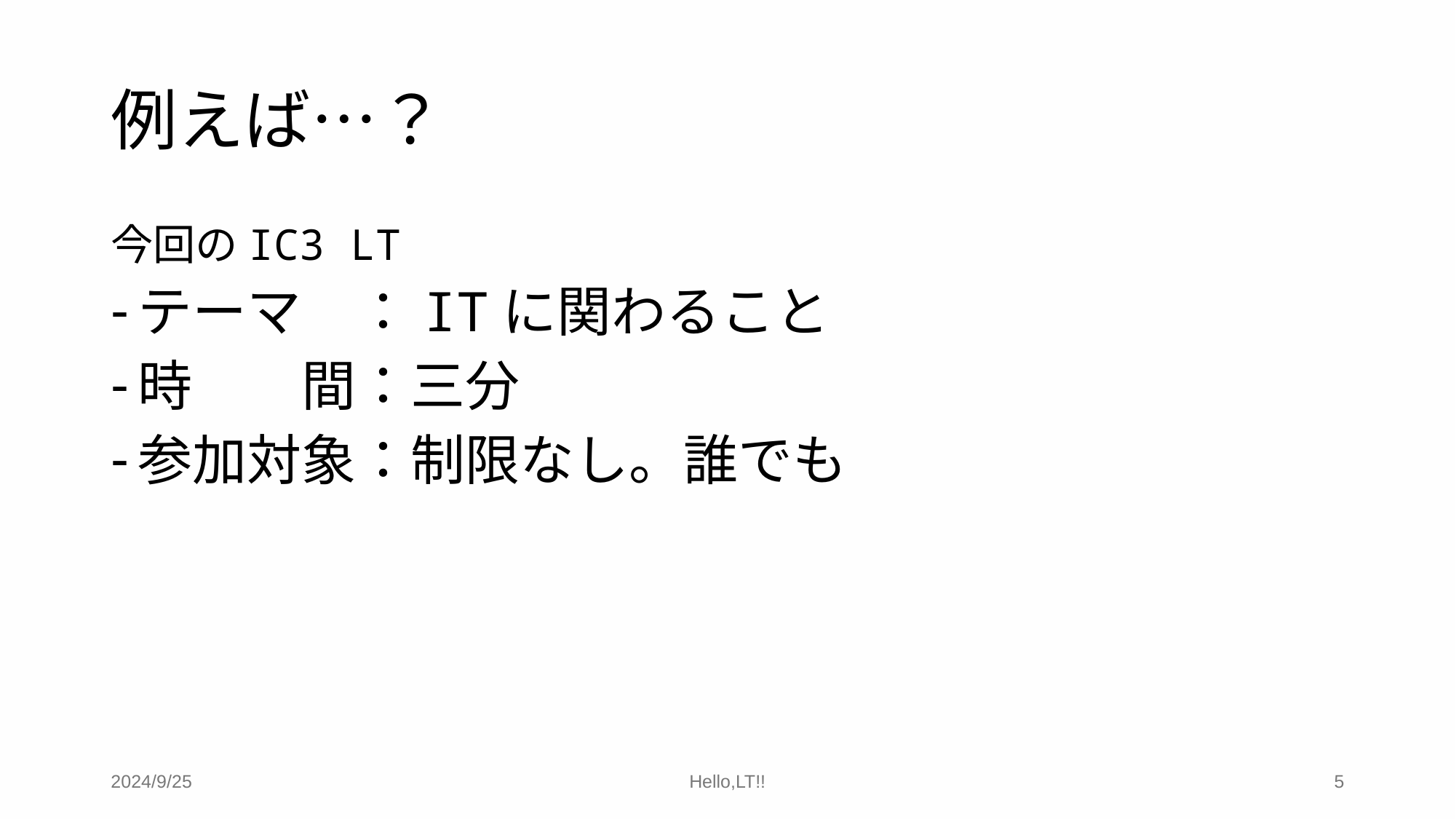

# 例えば…？
今回のIC3 LT
テーマ　：ITに関わること
時　　間：三分
参加対象：制限なし。誰でも
2024/9/25
Hello,LT!!
5